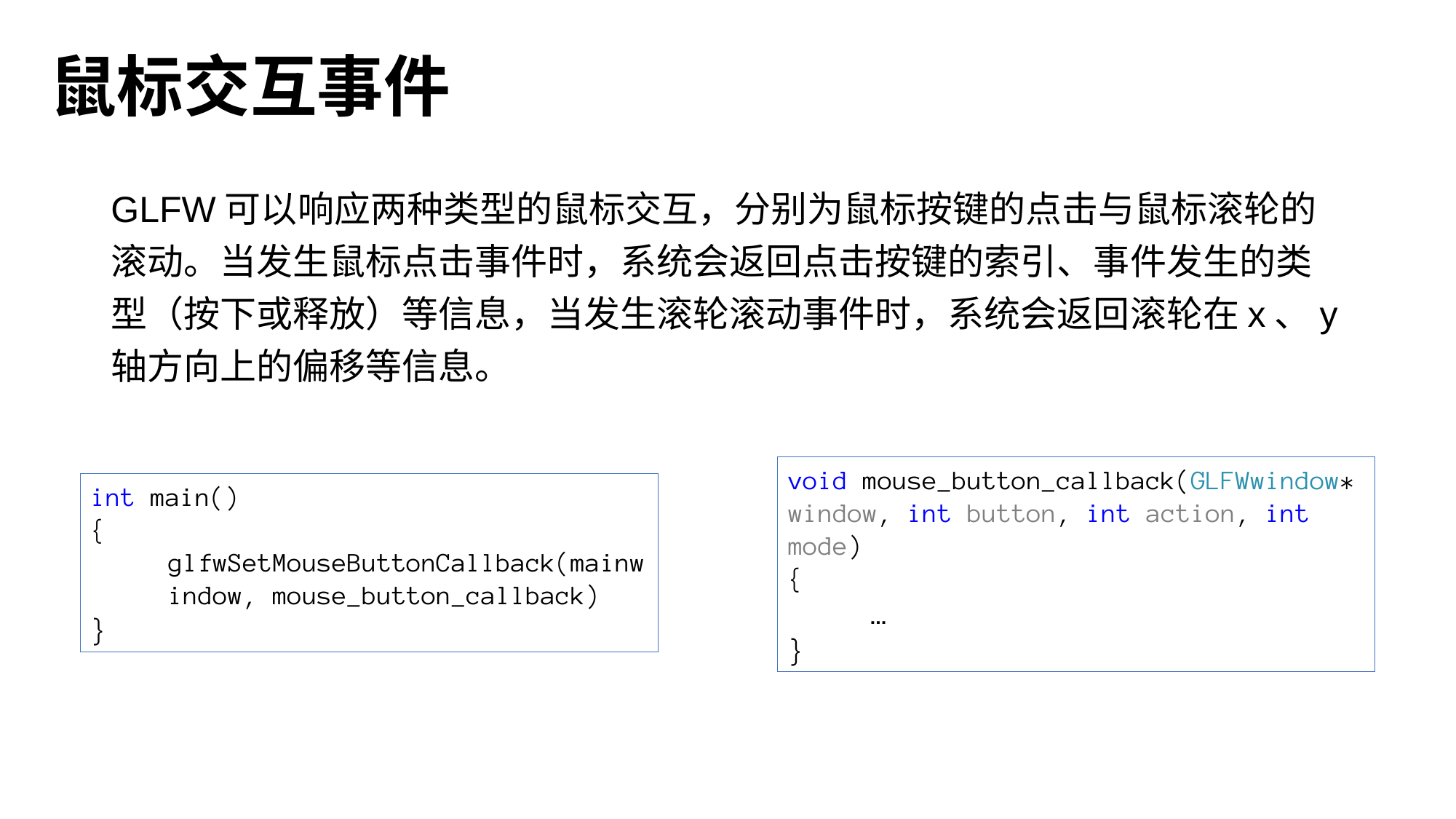

鼠标交互事件
GLFW可以响应两种类型的鼠标交互，分别为鼠标按键的点击与鼠标滚轮的滚动。当发生鼠标点击事件时，系统会返回点击按键的索引、事件发生的类型（按下或释放）等信息，当发生滚轮滚动事件时，系统会返回滚轮在x、y轴方向上的偏移等信息。

void mouse_button_callback(GLFWwindow* window, int button, int action, int mode)
{
     …
}
int main()
{
glfwSetMouseButtonCallback(mainwindow, mouse_button_callback)
}